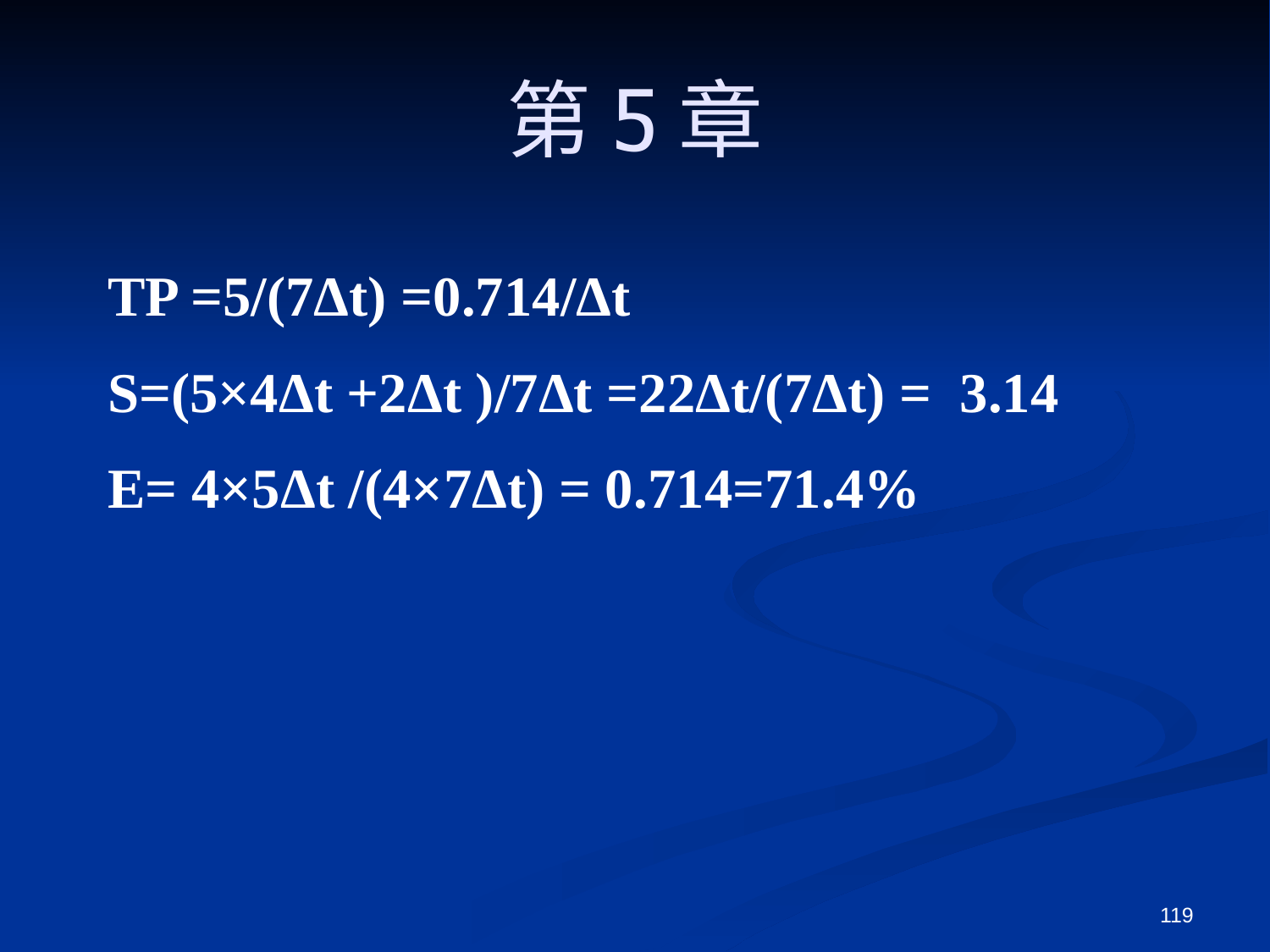

第5章
TP =5/(7Δt) =0.714/Δt
S=(5×4Δt +2Δt )/7Δt =22Δt/(7Δt) =  3.14
E= 4×5Δt /(4×7Δt) = 0.714=71.4%
119